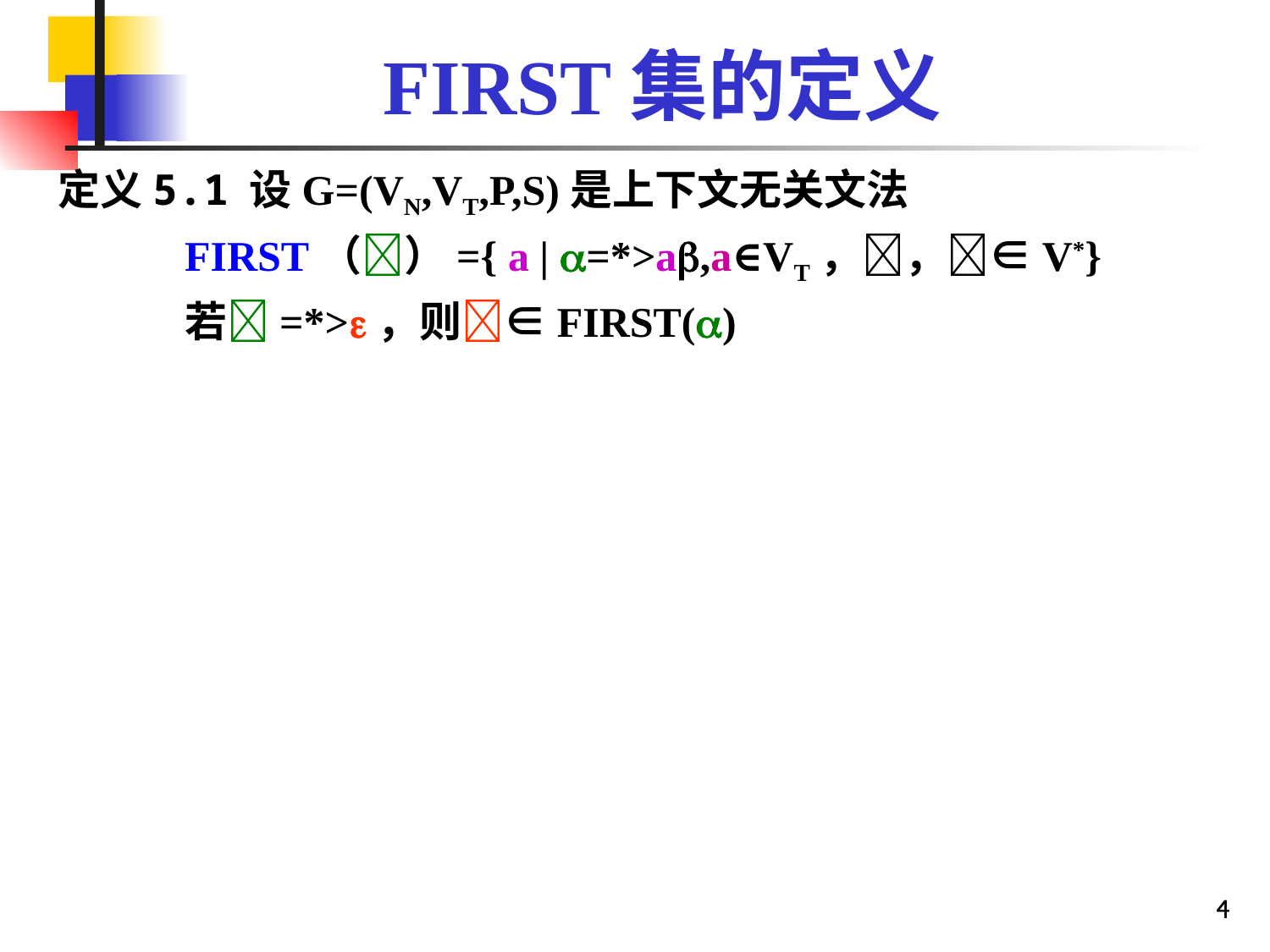

# FIRST集的定义
定义5.1 设G=(VN,VT,P,S)是上下文无关文法
FIRST（α）={ a | α=*>aβ,a∈VT，α，β∈V*}
若α=*>ε，则ε∈FIRST(α)
4